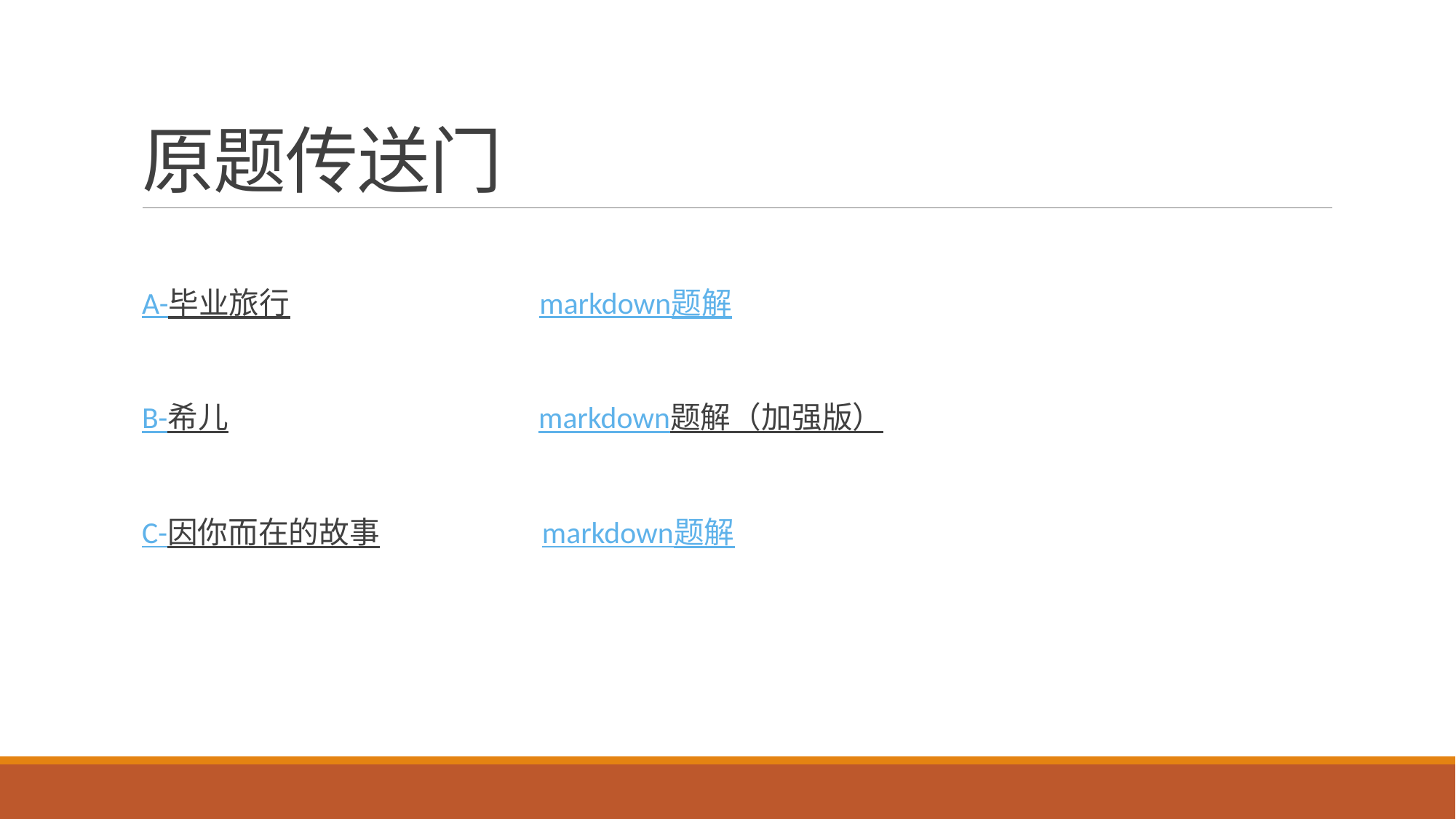

# 原题传送门

A-毕业旅行                                    markdown题解

B-希儿                                             markdown题解（加强版）

C-因你而在的故事                       markdown题解